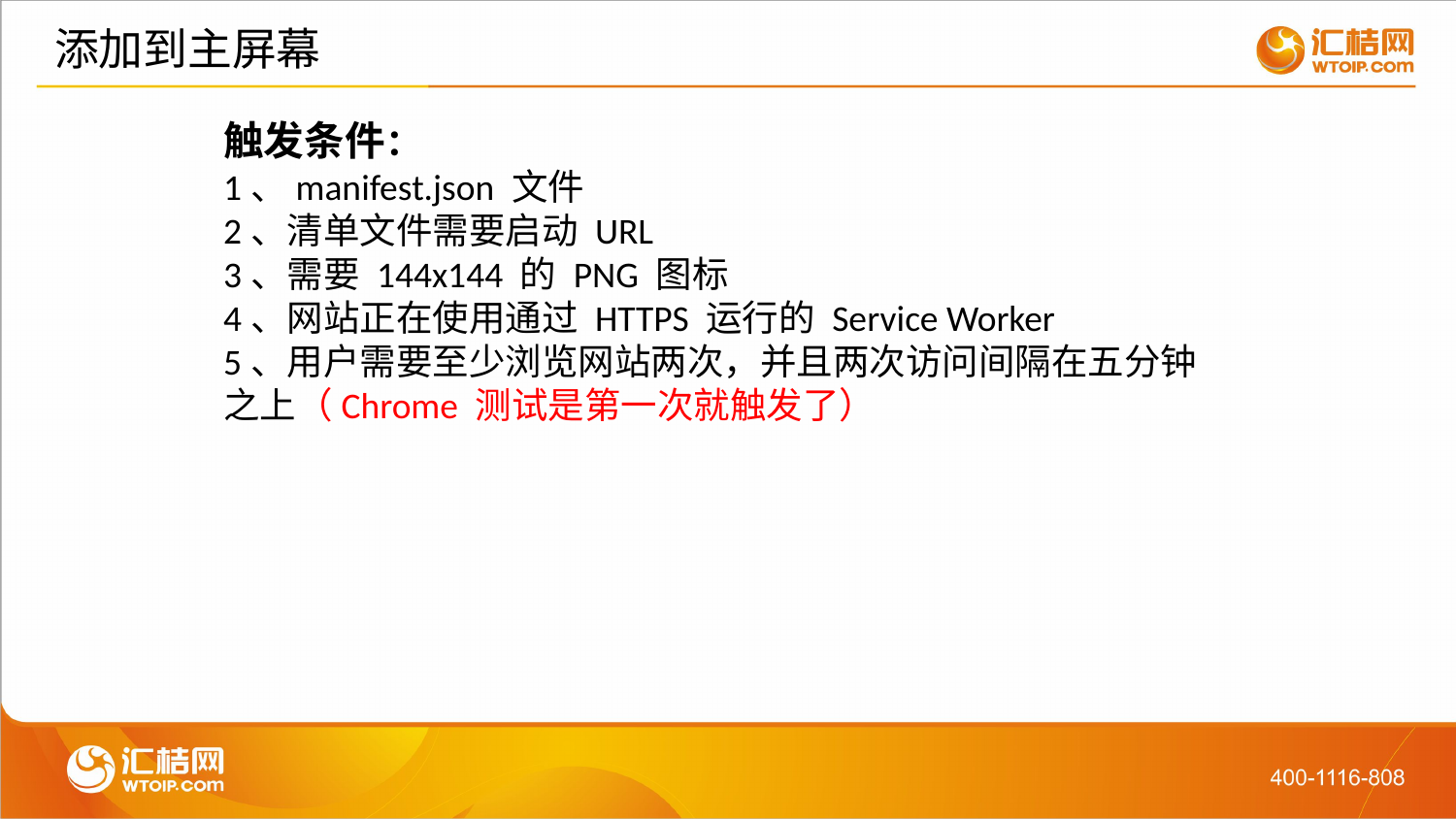

# 添加到主屏幕
触发条件：
1、manifest.json 文件
2、清单文件需要启动 URL
3、需要 144x144 的 PNG 图标
4、网站正在使用通过 HTTPS 运行的 Service Worker
5、用户需要至少浏览网站两次，并且两次访问间隔在五分钟之上（Chrome 测试是第一次就触发了）